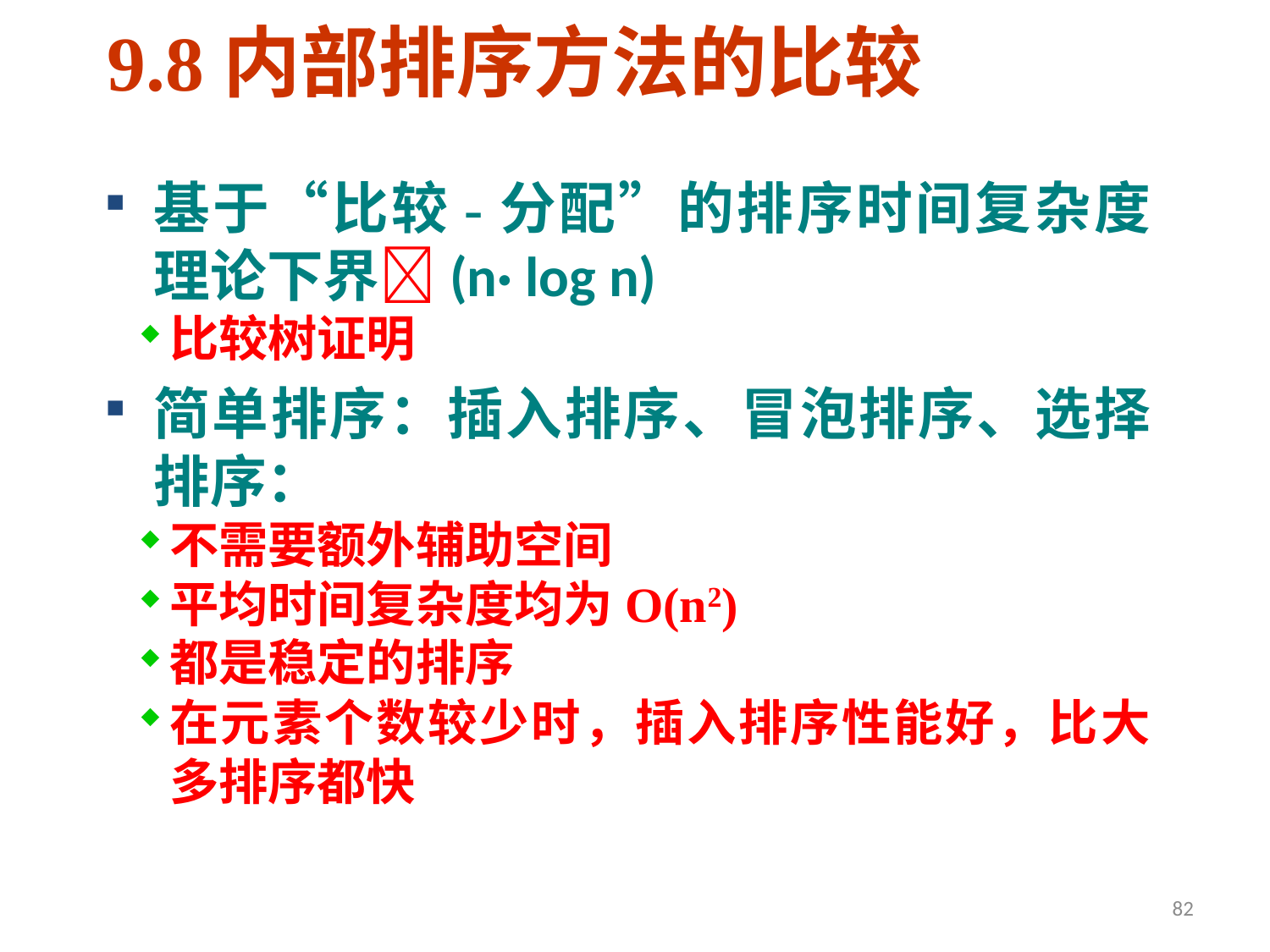

9.8内部排序方法的比较
基于“比较-分配”的排序时间复杂度理论下界Ω(n· log n)
比较树证明
简单排序：插入排序、冒泡排序、选择排序：
不需要额外辅助空间
平均时间复杂度均为O(n2)
都是稳定的排序
在元素个数较少时，插入排序性能好，比大多排序都快

82